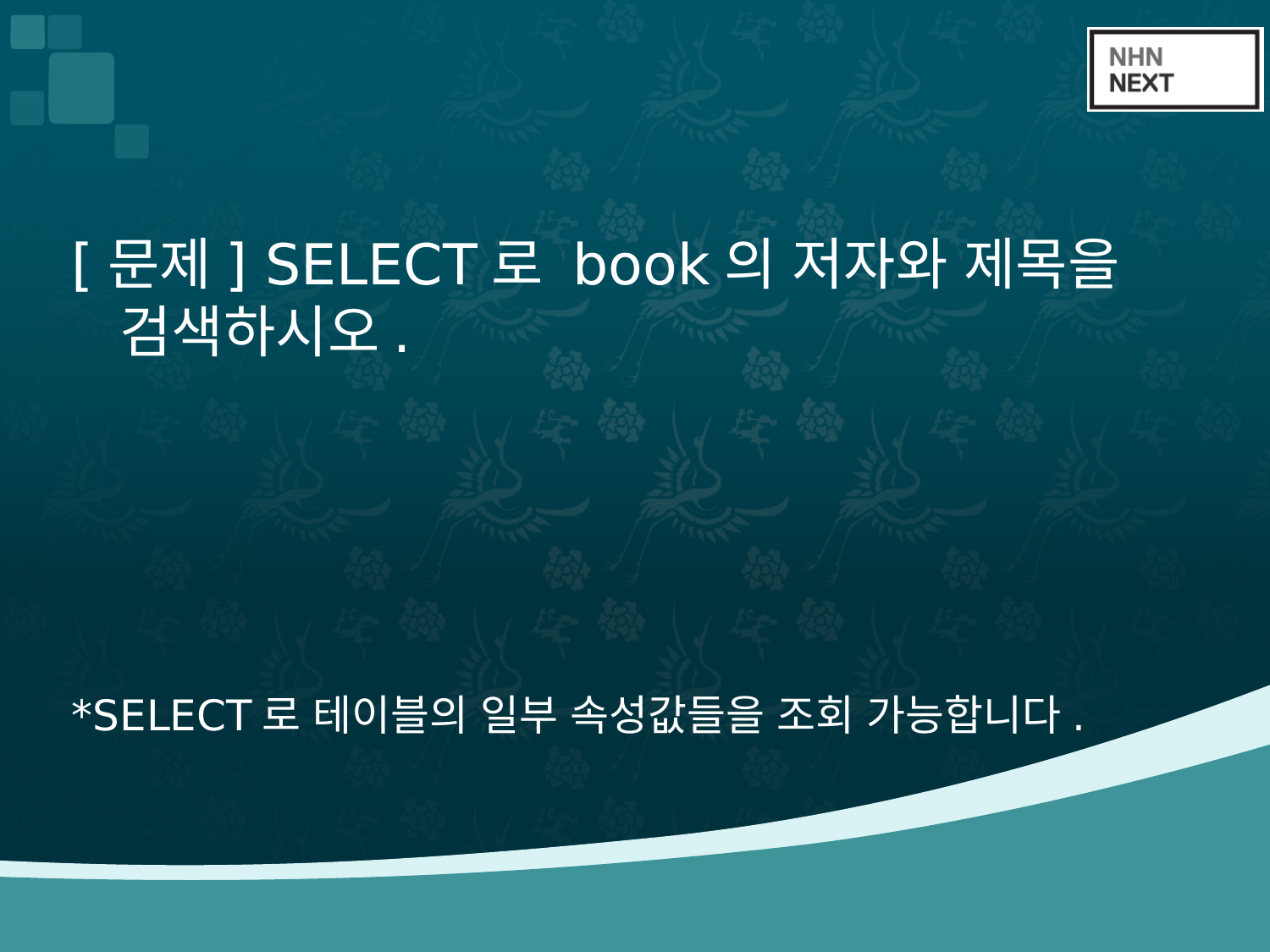

#
[문제] SELECT로 book의 저자와 제목을 검색하시오.

*SELECT로 테이블의 일부 속성값들을 조회 가능합니다.